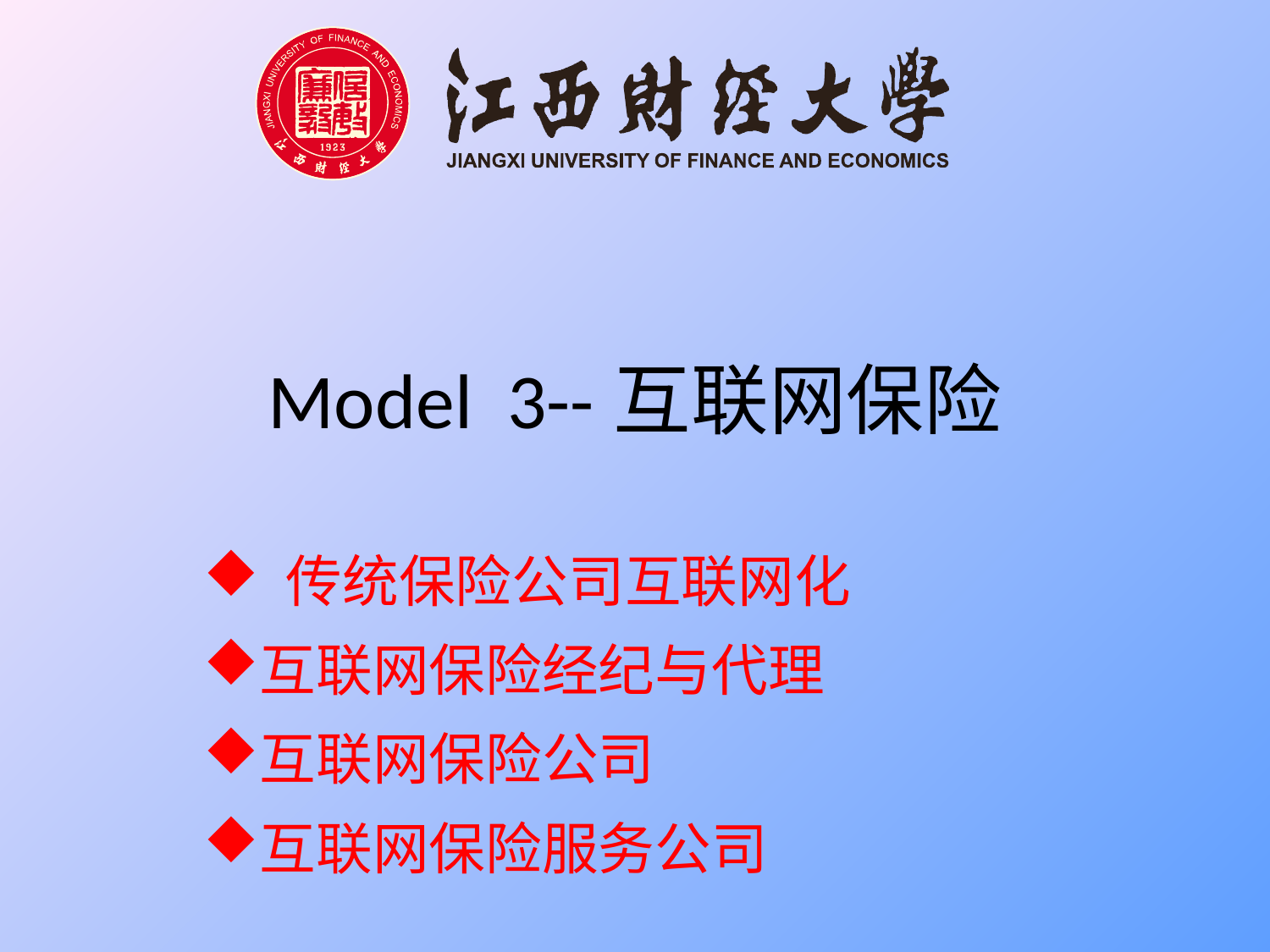

Model  3--互联网保险
 传统保险公司互联网化
互联网保险经纪与代理
互联网保险公司
互联网保险服务公司